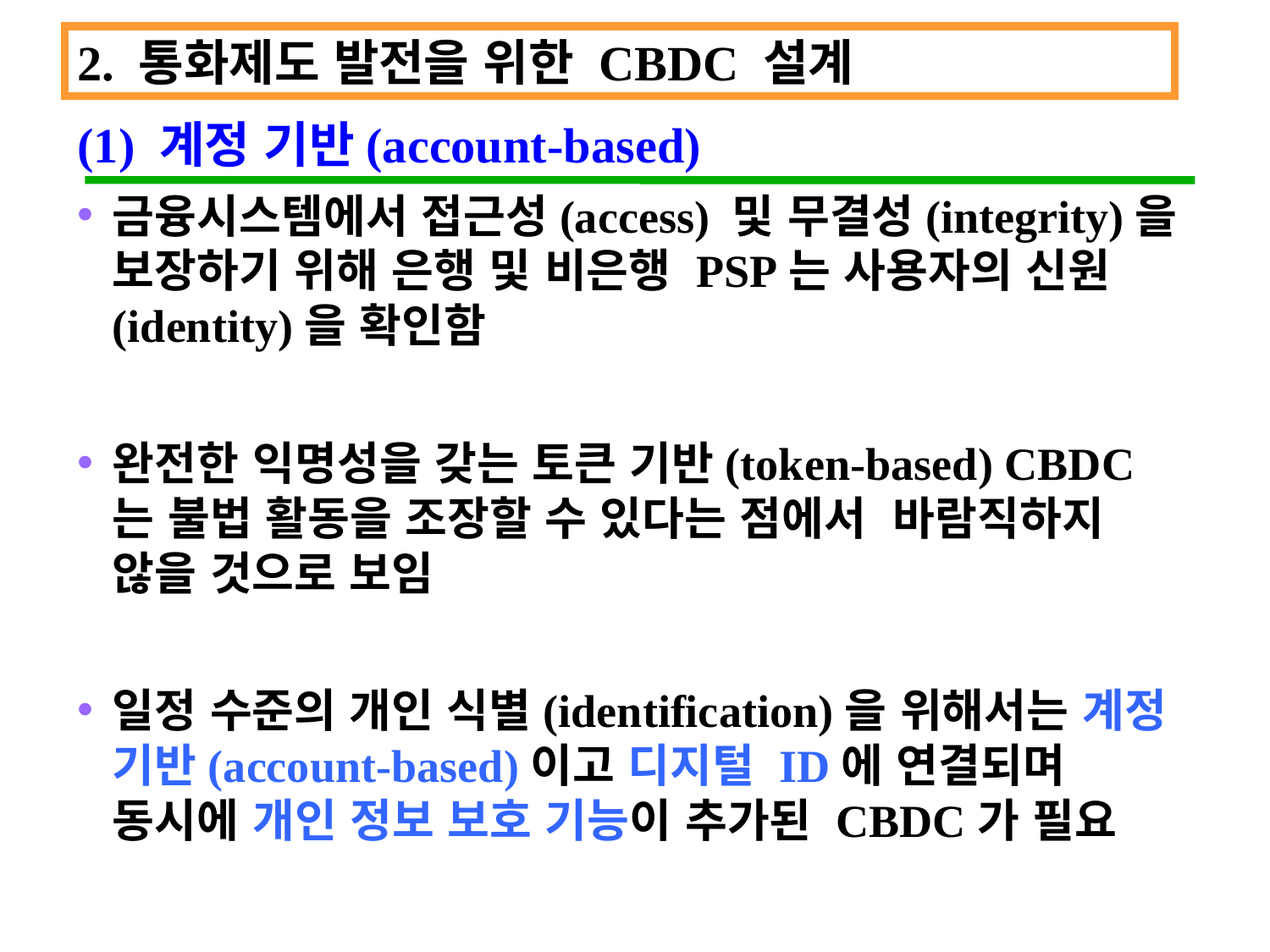

2. 통화제도 발전을 위한 CBDC 설계
(1) 계정 기반(account-based)
금융시스템에서 접근성(access) 및 무결성(integrity)을 보장하기 위해 은행 및 비은행 PSP는 사용자의 신원 (identity)을 확인함

완전한 익명성을 갖는 토큰 기반(token-based) CBDC 는 불법 활동을 조장할 수 있다는 점에서  바람직하지 않을 것으로 보임

일정 수준의 개인 식별(identification)을 위해서는 계정 기반(account-based)이고 디지털 ID에 연결되며 동시에 개인 정보 보호 기능이 추가된 CBDC가 필요